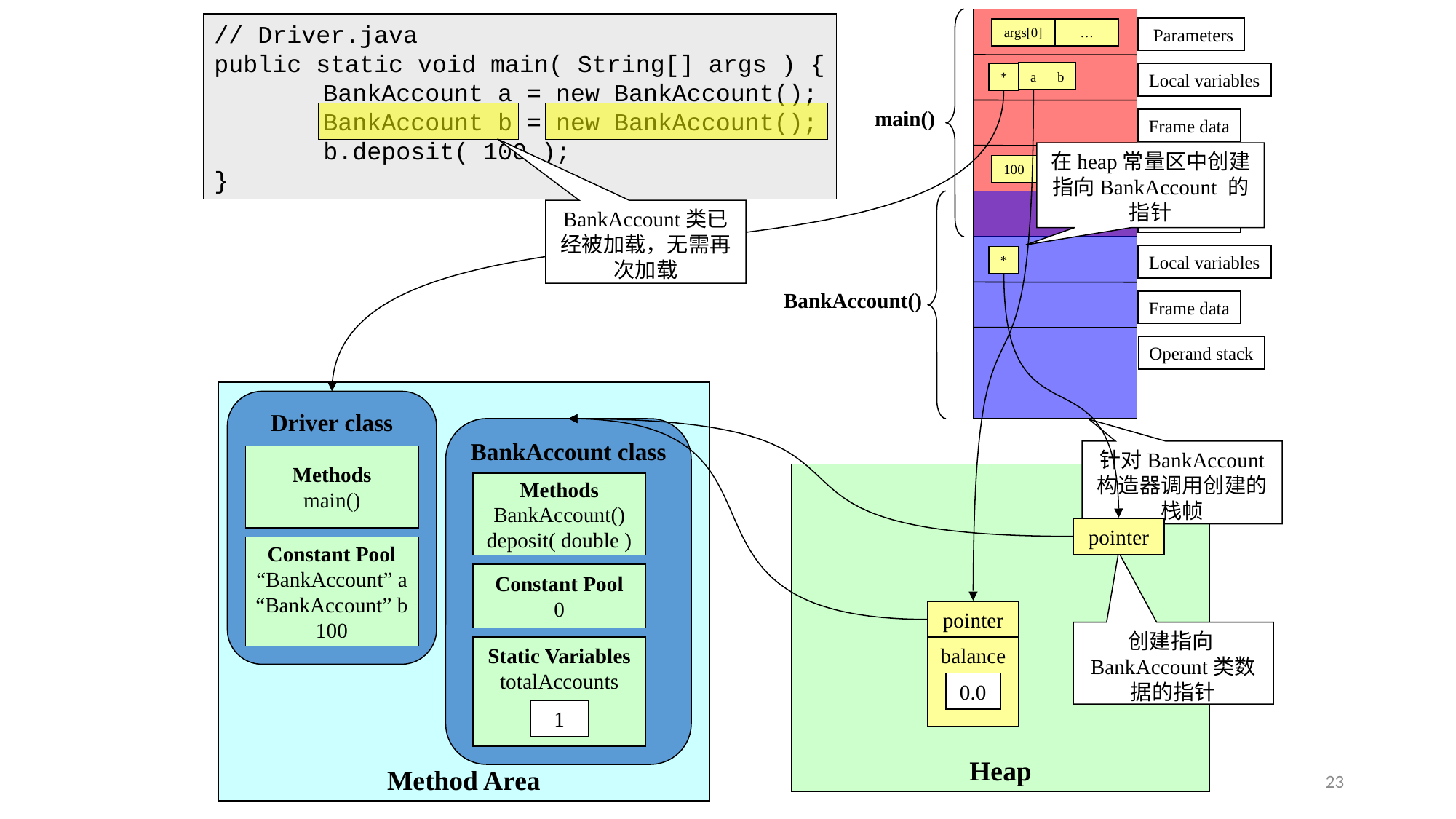

// Driver.java
public static void main( String[] args ) {
	BankAccount a = new BankAccount();
	BankAccount b = new BankAccount();
	b.deposit( 100 );
}
args[0]
…
 Parameters

a
b
*
Local variables
main()

Frame data
在heap常量区中创建指向BankAccount 的指针

100
Operand stack

Parameters
Parameters
BankAccount()

Frame data

Operand stack
Local variables
BankAccount类已经被加载，无需再次加载
*
pointer
Method Area
Driver class
BankAccount class

Methods
BankAccount()
deposit( double )
Constant Pool
0
pointer
针对BankAccount
构造器调用创建的栈帧
Methods
main()
Heap
Constant Pool
“BankAccount” a
“BankAccount” b
100
创建指向BankAccount类数据的指针
Static Variables
totalAccounts
1
balance
0.0
23